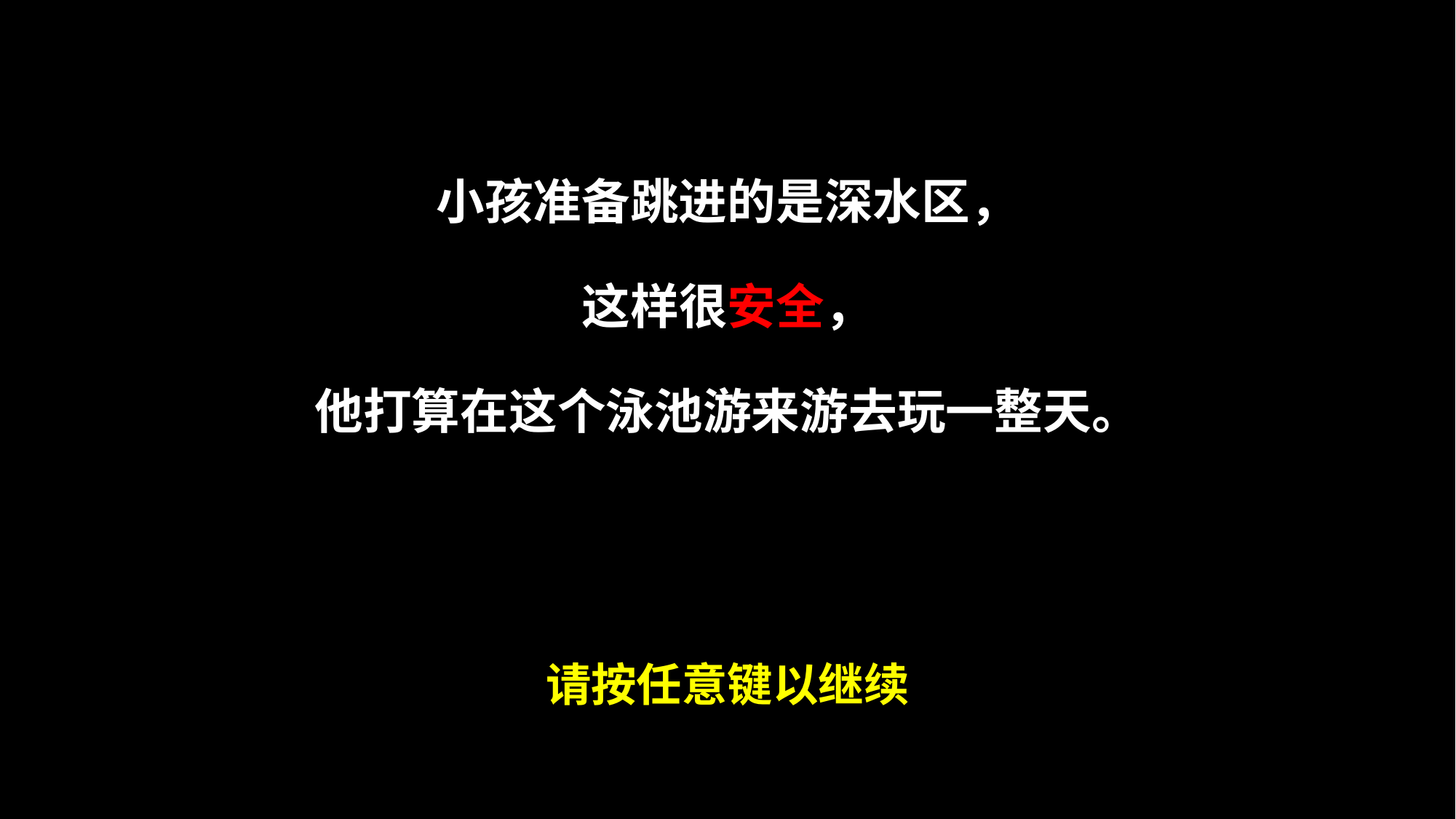

# 小孩准备跳进的是深水区， 这样很安全， 他打算在这个泳池游来游去玩一整天。
请按任意键以继续